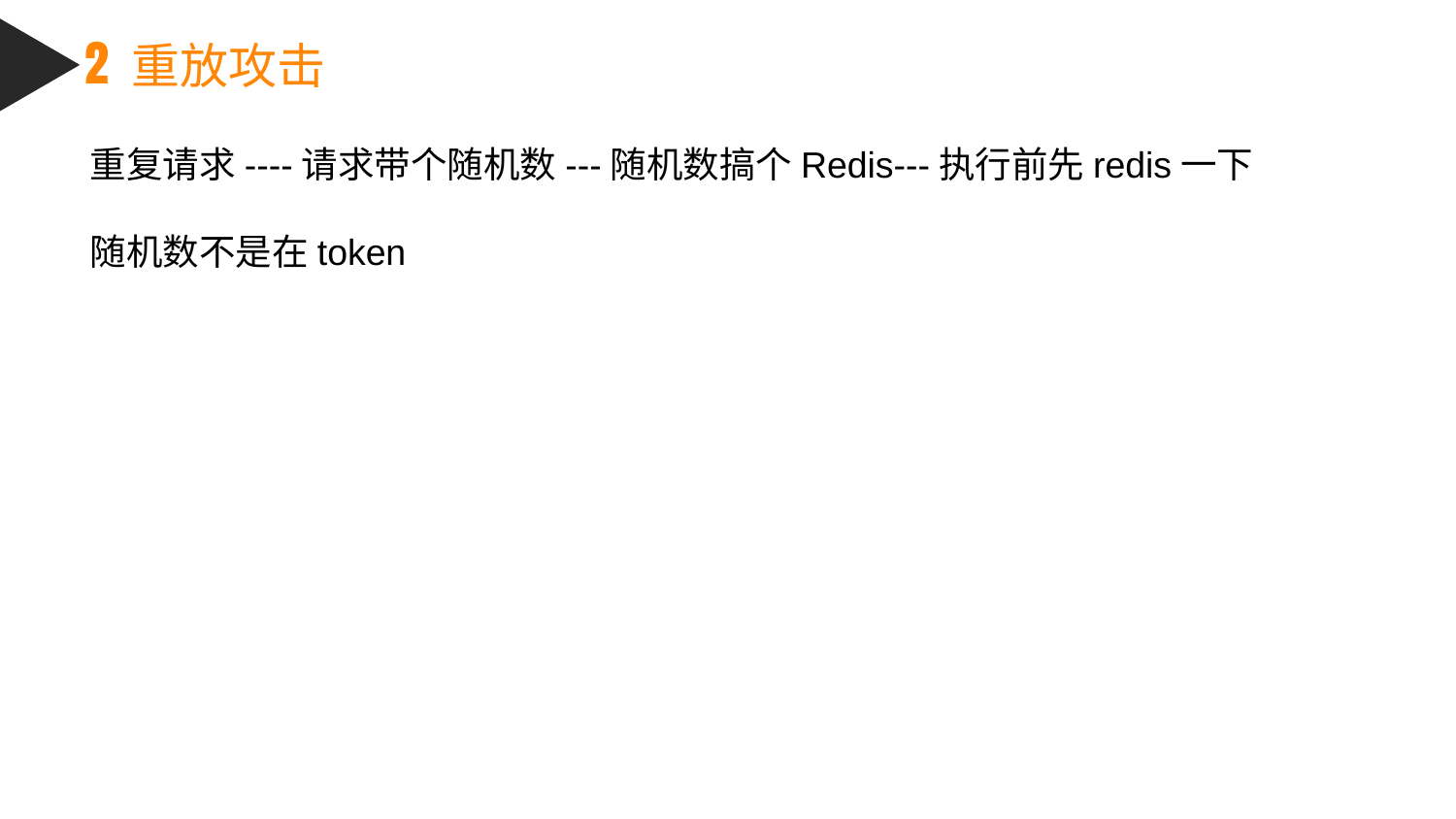

2 重放攻击
重复请求----请求带个随机数---随机数搞个Redis---执行前先redis一下

随机数不是在token